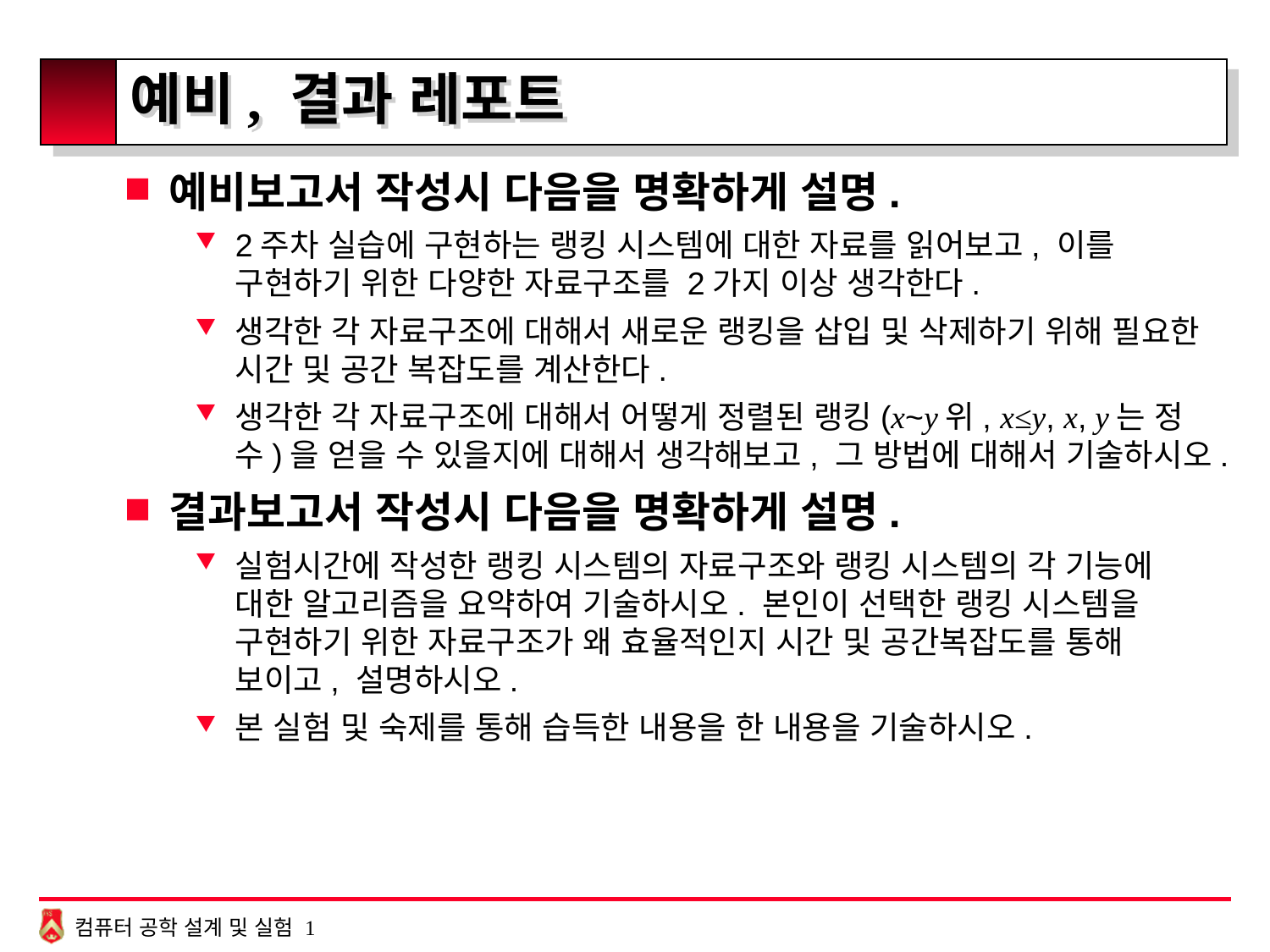

# 예비, 결과 레포트
예비보고서 작성시 다음을 명확하게 설명.
2주차 실습에 구현하는 랭킹 시스템에 대한 자료를 읽어보고, 이를 구현하기 위한 다양한 자료구조를 2가지 이상 생각한다.
생각한 각 자료구조에 대해서 새로운 랭킹을 삽입 및 삭제하기 위해 필요한 시간 및 공간 복잡도를 계산한다.
생각한 각 자료구조에 대해서 어떻게 정렬된 랭킹(x~y위, x≤y, x, y는 정수)을 얻을 수 있을지에 대해서 생각해보고, 그 방법에 대해서 기술하시오.
결과보고서 작성시 다음을 명확하게 설명.
실험시간에 작성한 랭킹 시스템의 자료구조와 랭킹 시스템의 각 기능에 대한 알고리즘을 요약하여 기술하시오. 본인이 선택한 랭킹 시스템을 구현하기 위한 자료구조가 왜 효율적인지 시간 및 공간복잡도를 통해 보이고, 설명하시오.
본 실험 및 숙제를 통해 습득한 내용을 한 내용을 기술하시오.